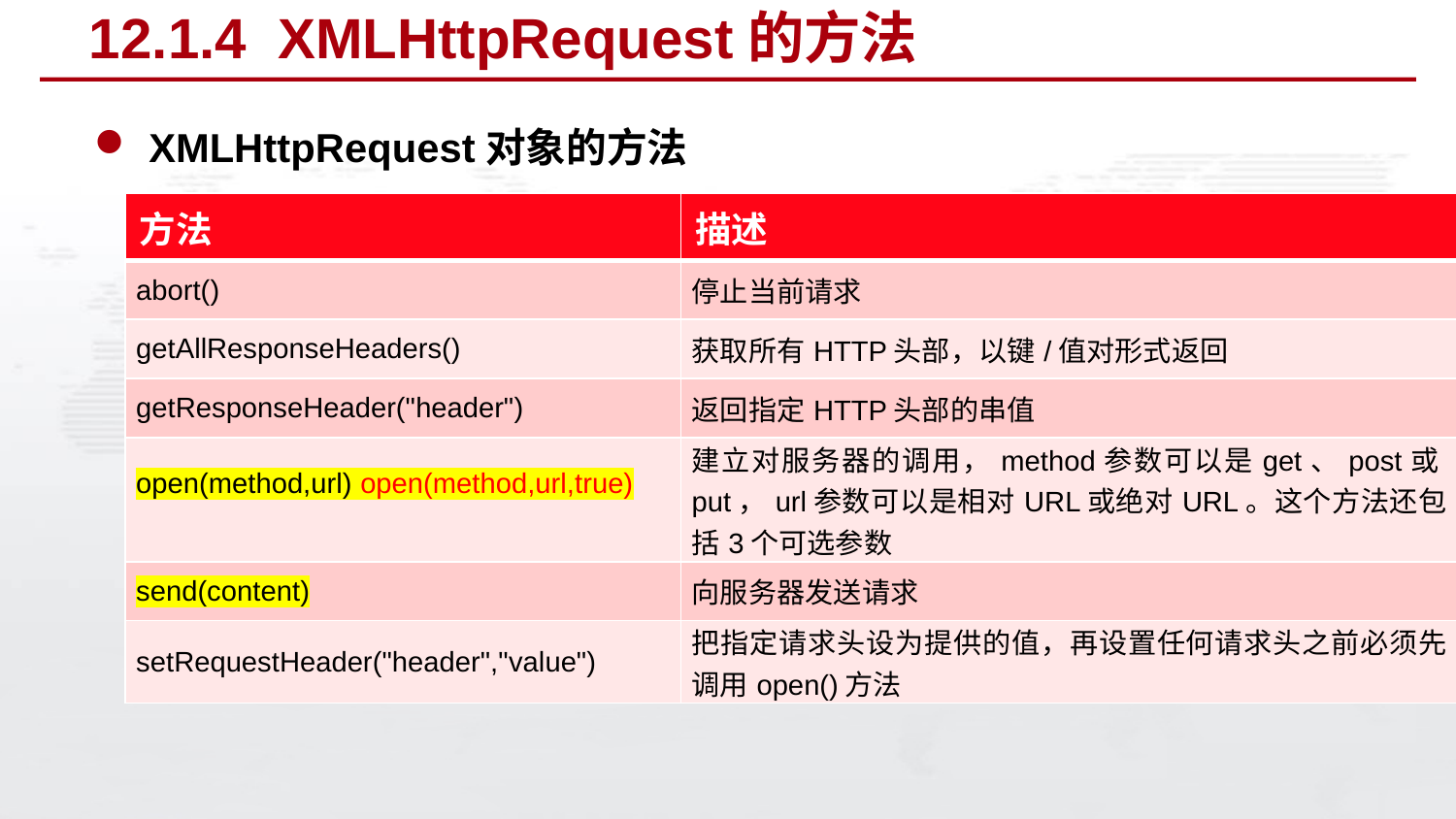

# 12.1.4  XMLHttpRequest的方法
XMLHttpRequest对象的方法
| 方法 | 描述 |
| --- | --- |
| abort() | 停止当前请求 |
| getAllResponseHeaders() | 获取所有HTTP头部，以键/值对形式返回 |
| getResponseHeader("header") | 返回指定HTTP头部的串值 |
| open(method,url) open(method,url,true) | 建立对服务器的调用，method参数可以是get、post或put，url参数可以是相对URL或绝对URL。这个方法还包括3个可选参数 |
| send(content) | 向服务器发送请求 |
| setRequestHeader("header","value") | 把指定请求头设为提供的值，再设置任何请求头之前必须先调用open()方法 |